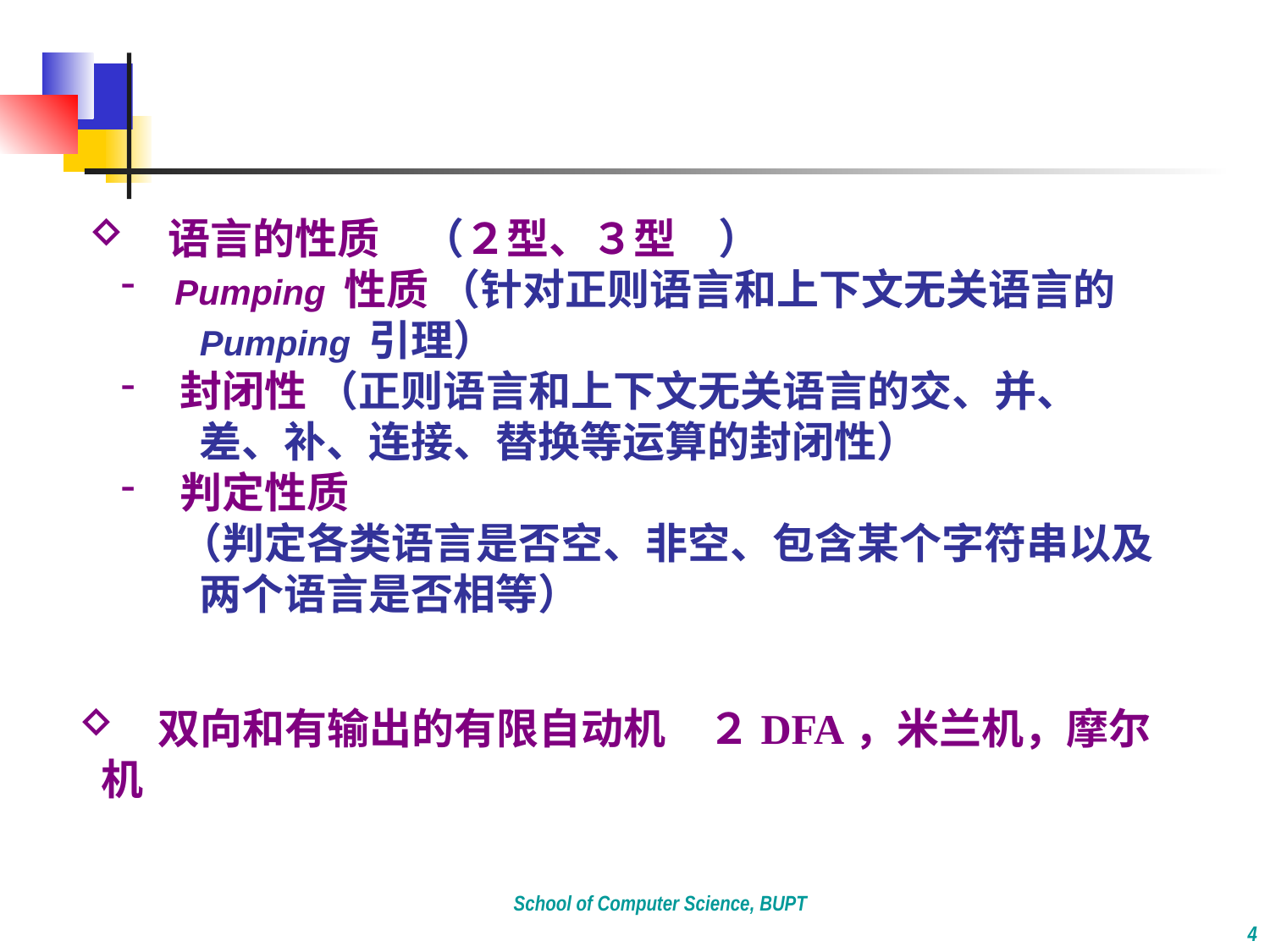

语言的性质　（２型、３型　）
  Pumping 性质 （针对正则语言和上下文无关语言的
     Pumping 引理）
  封闭性 （正则语言和上下文无关语言的交、并、
    差、补、连接、替换等运算的封闭性）
  判定性质
  （判定各类语言是否空、非空、包含某个字符串以及
    两个语言是否相等）
　双向和有输出的有限自动机　２DFA，米兰机，摩尔机
School of Computer Science, BUPT
4